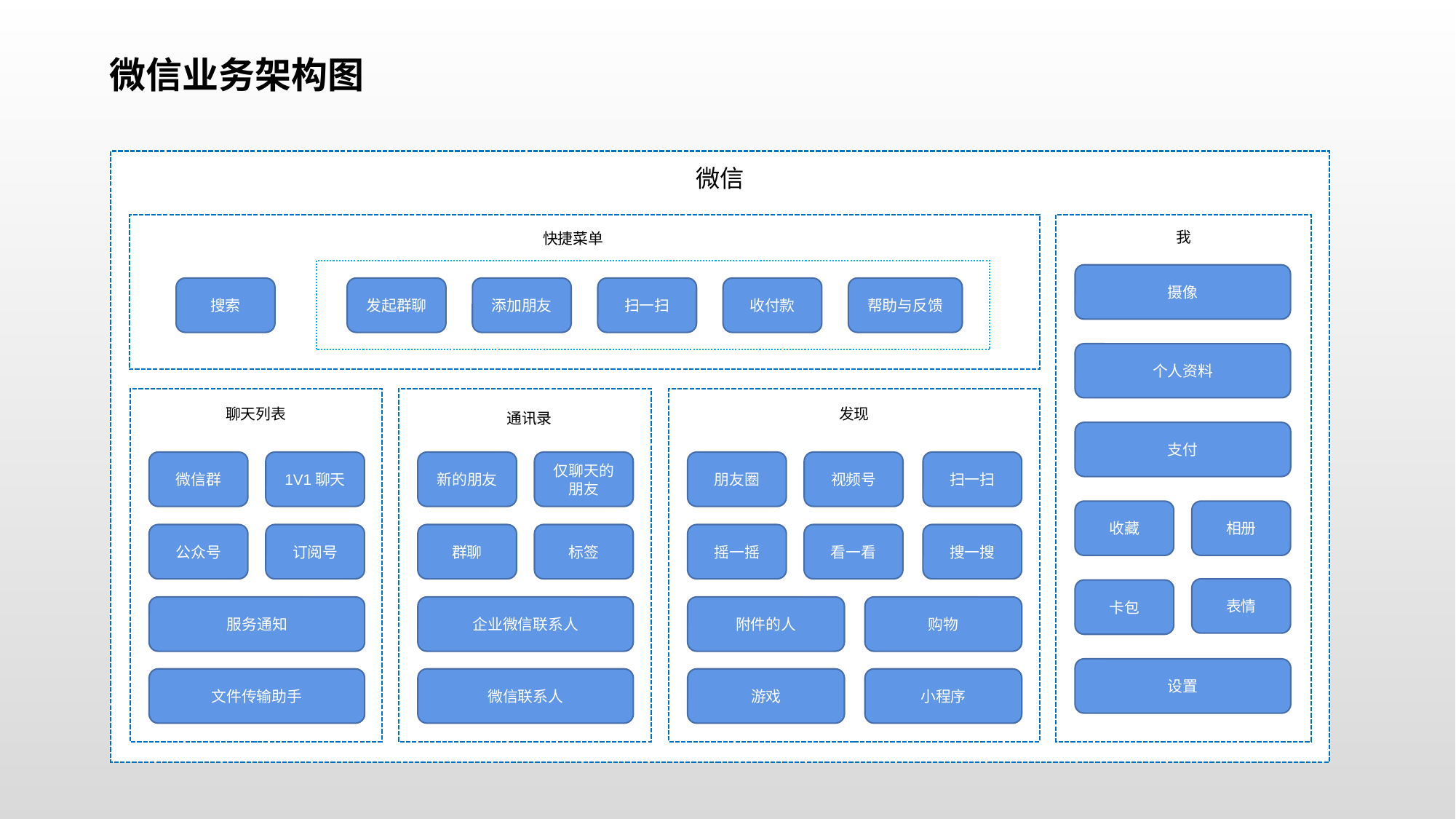

微信业务架构图

微信

我
快捷菜单

摄像
搜索
发起群聊
添加朋友
扫一扫
收付款
帮助与反馈
个人资料

聊天列表
发现
通讯录
支付
微信群
1V1聊天
新的朋友
仅聊天的朋友
朋友圈
视频号
扫一扫
收藏
相册
公众号
订阅号
群聊
标签
摇一摇
看一看
搜一搜
表情
卡包
服务通知
企业微信联系人
附件的人
购物
设置
文件传输助手
微信联系人
游戏
小程序